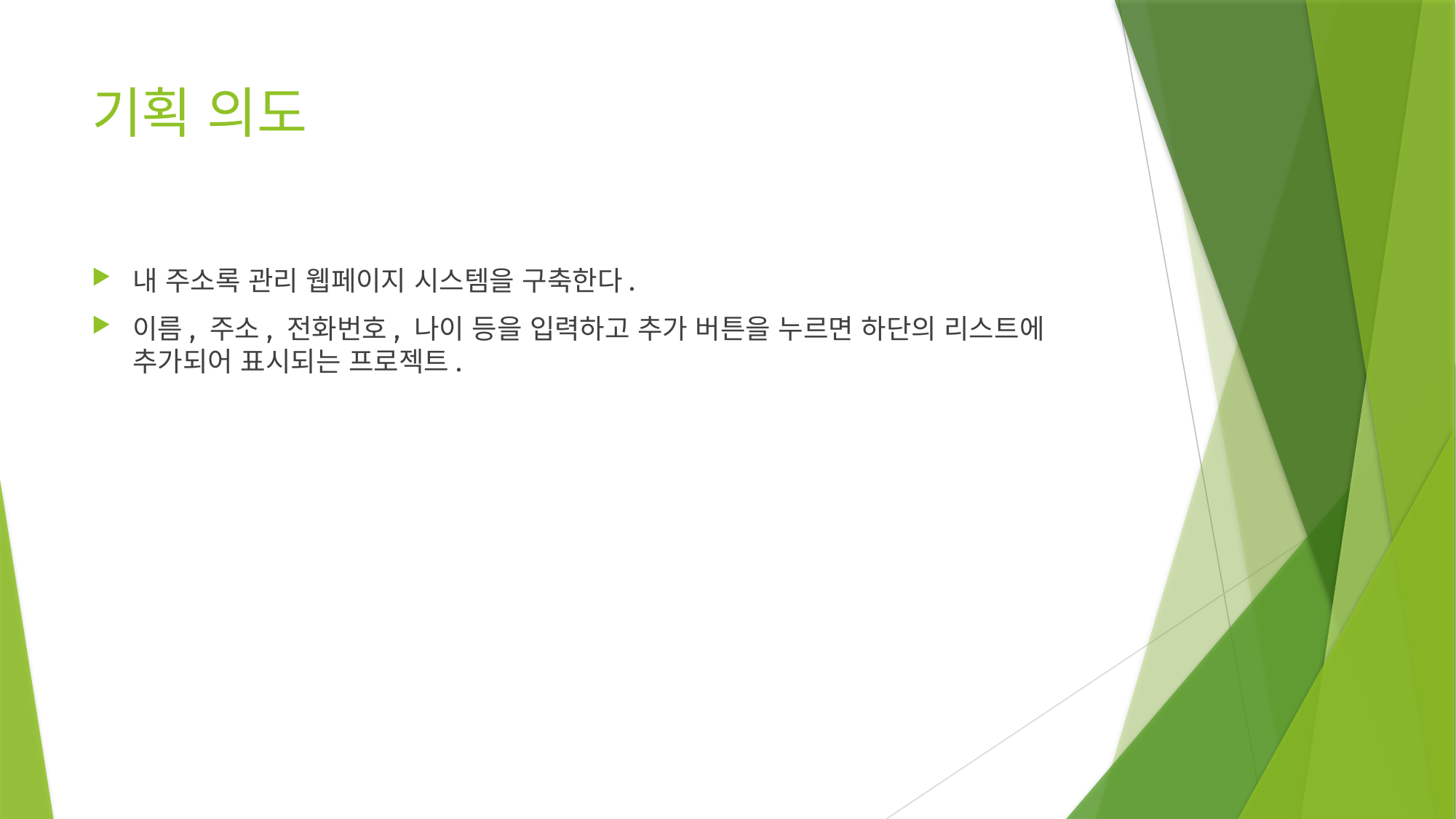

# 기획 의도
내 주소록 관리 웹페이지 시스템을 구축한다.
이름, 주소, 전화번호, 나이 등을 입력하고 추가 버튼을 누르면 하단의 리스트에 추가되어 표시되는 프로젝트.